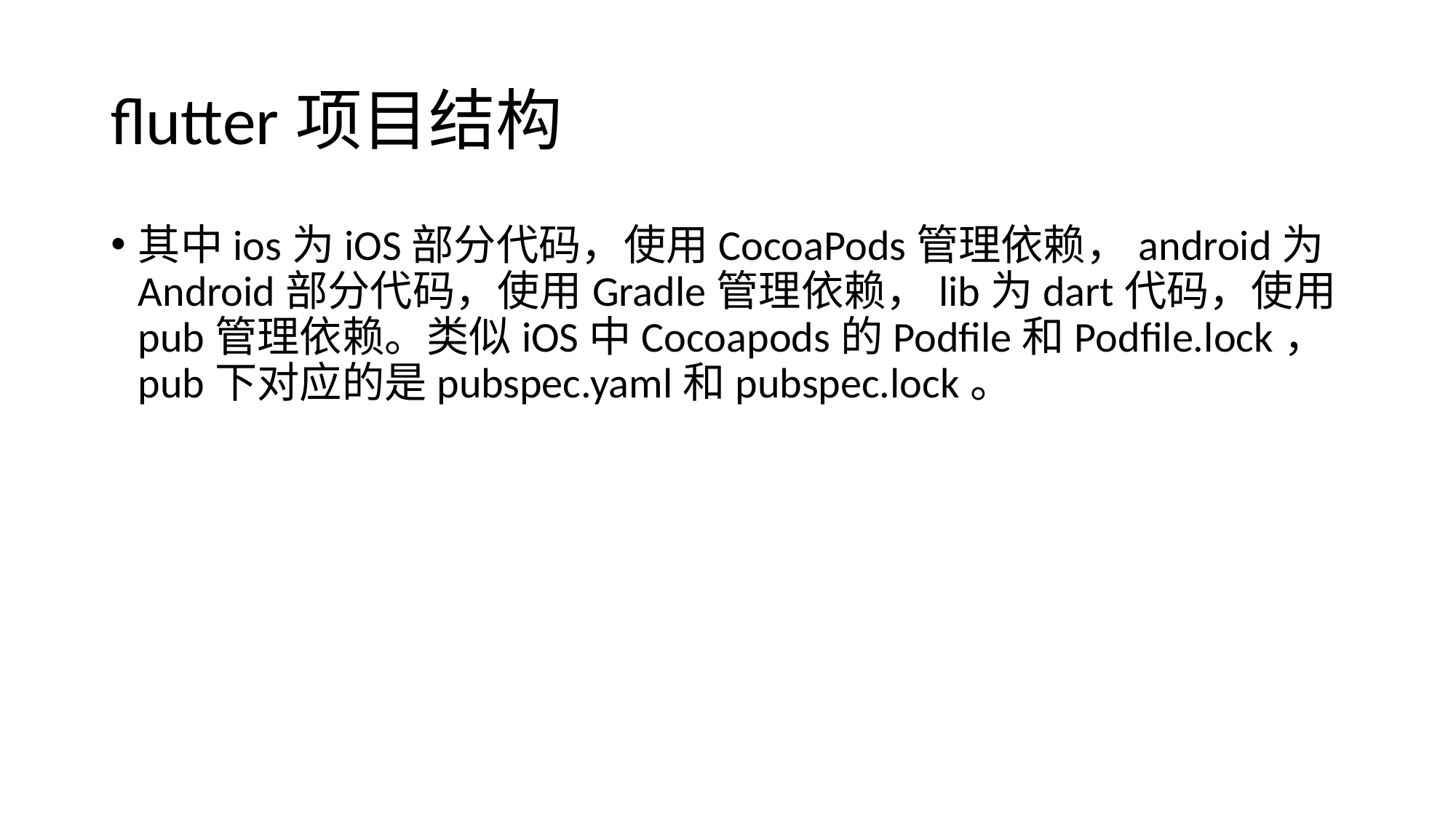

# flutter项目结构
其中ios为iOS部分代码，使用CocoaPods管理依赖，android为Android部分代码，使用Gradle管理依赖，lib为dart代码，使用pub管理依赖。类似iOS中Cocoapods的Podfile和Podfile.lock，pub下对应的是pubspec.yaml和pubspec.lock。